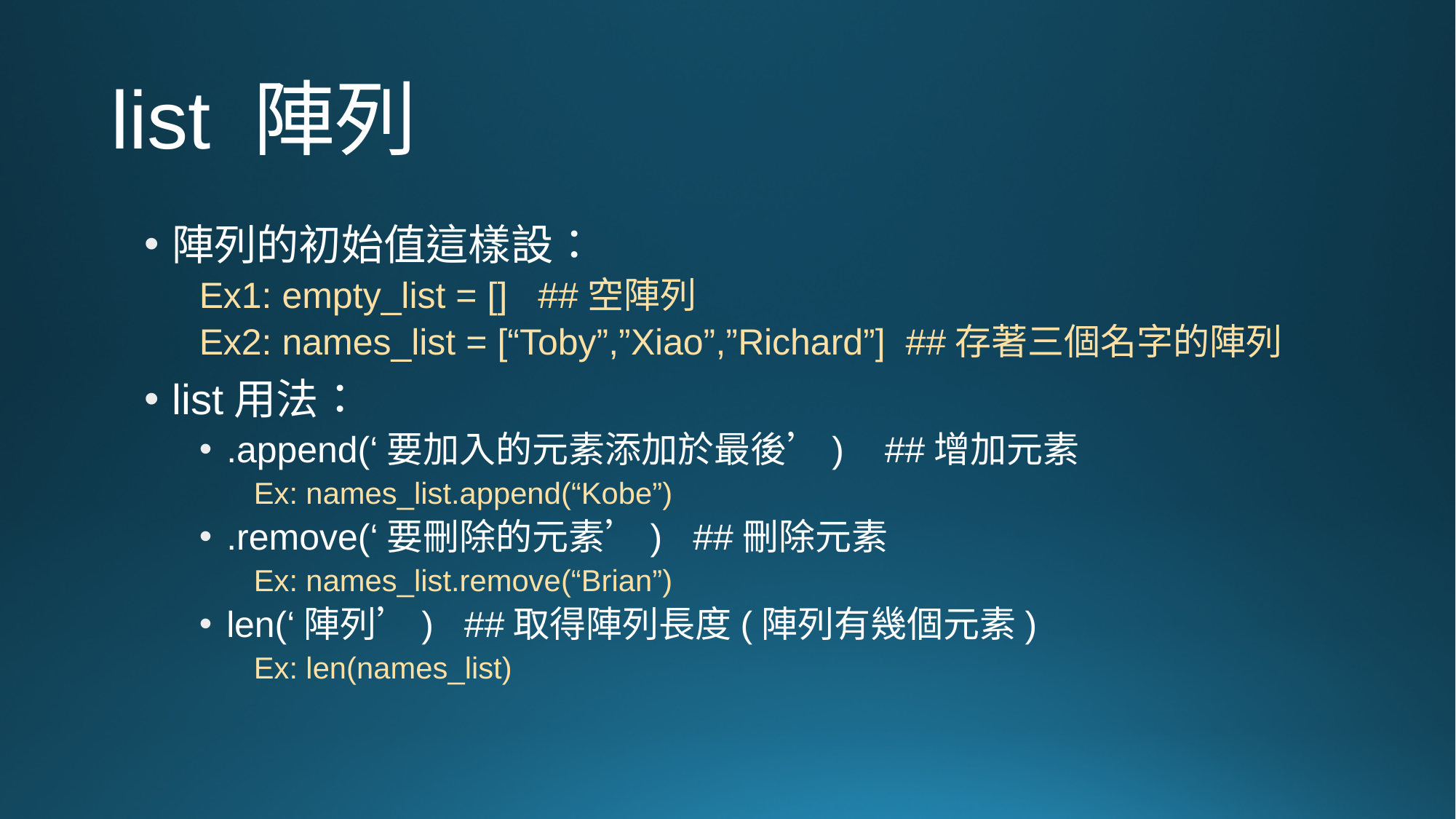

# list 陣列
陣列的初始值這樣設：
Ex1: empty_list = []   ##空陣列
Ex2: names_list = [“Toby”,”Xiao”,”Richard”]  ##存著三個名字的陣列
list用法：
.append(‘要加入的元素添加於最後’)    ##增加元素
Ex: names_list.append(“Kobe”)
.remove(‘要刪除的元素’)   ##刪除元素
Ex: names_list.remove(“Brian”)
len(‘陣列’)   ##取得陣列長度(陣列有幾個元素)
Ex: len(names_list)